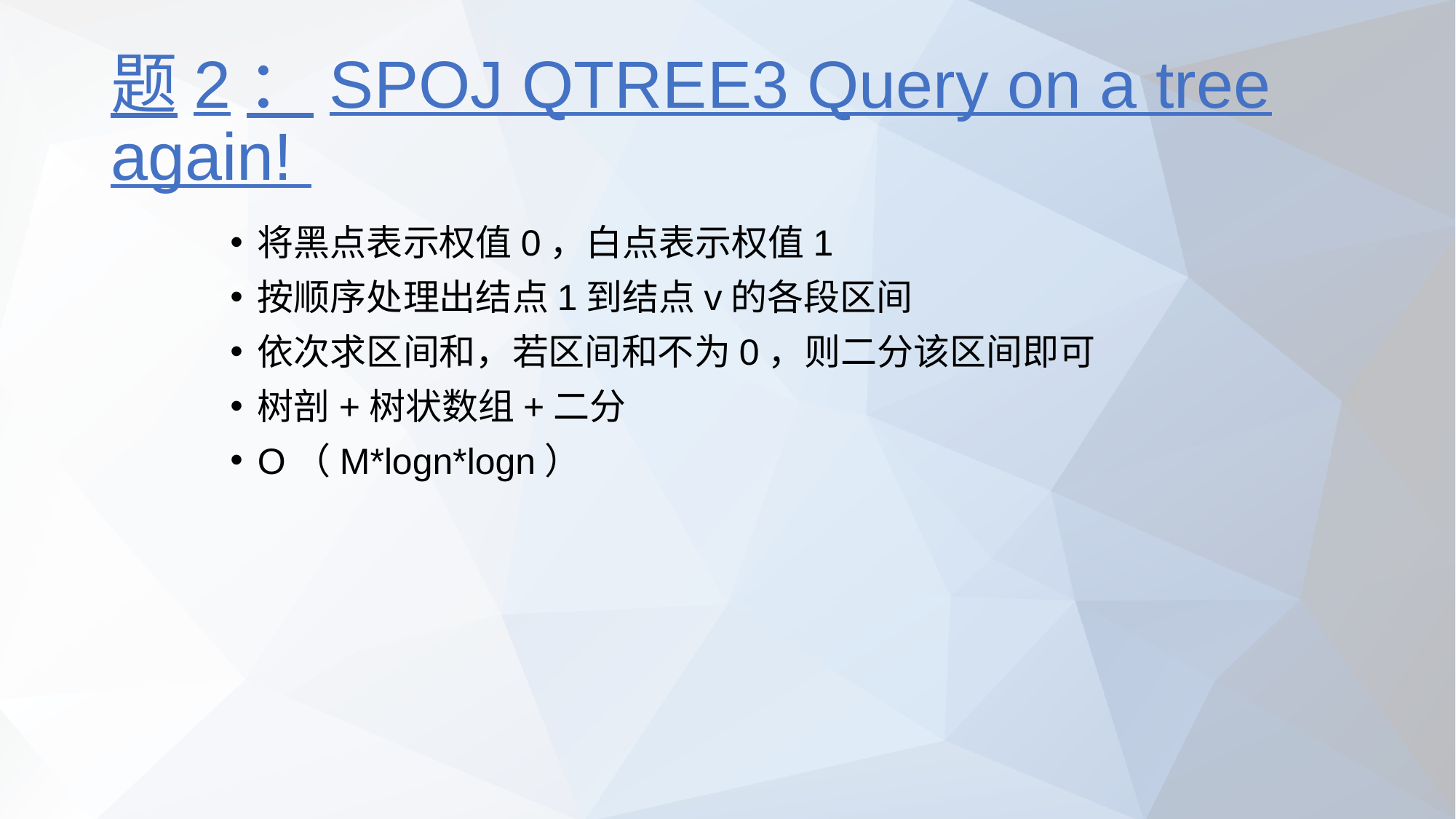

# 题2：SPOJ QTREE3 Query on a tree again!
将黑点表示权值0，白点表示权值1
按顺序处理出结点1到结点v的各段区间
依次求区间和，若区间和不为0，则二分该区间即可
树剖+树状数组+二分
O（M*logn*logn）